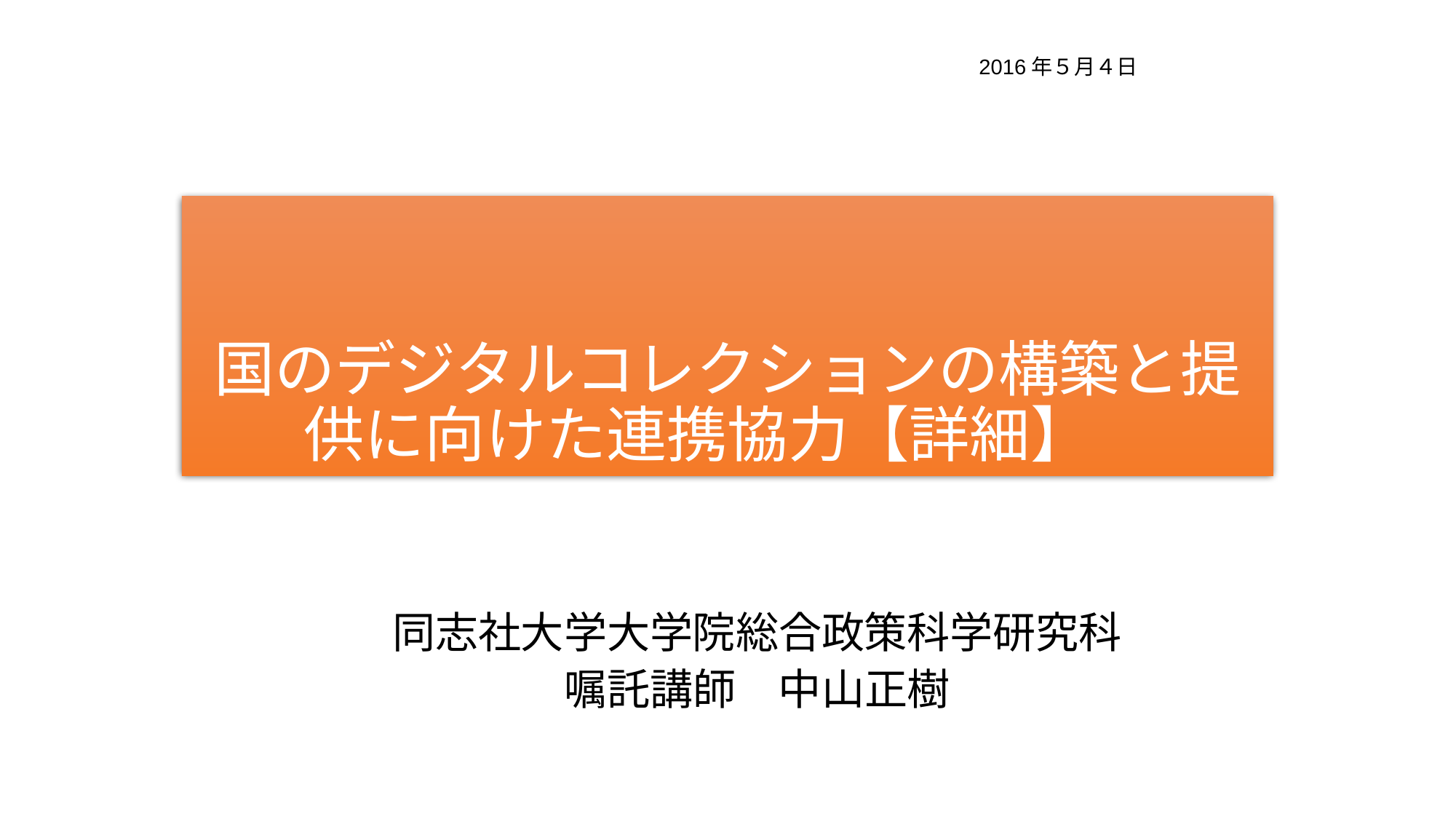

2016年５月４日
# 国のデジタルコレクションの構築と提供に向けた連携協力【詳細】
同志社大学大学院総合政策科学研究科
嘱託講師　中山正樹